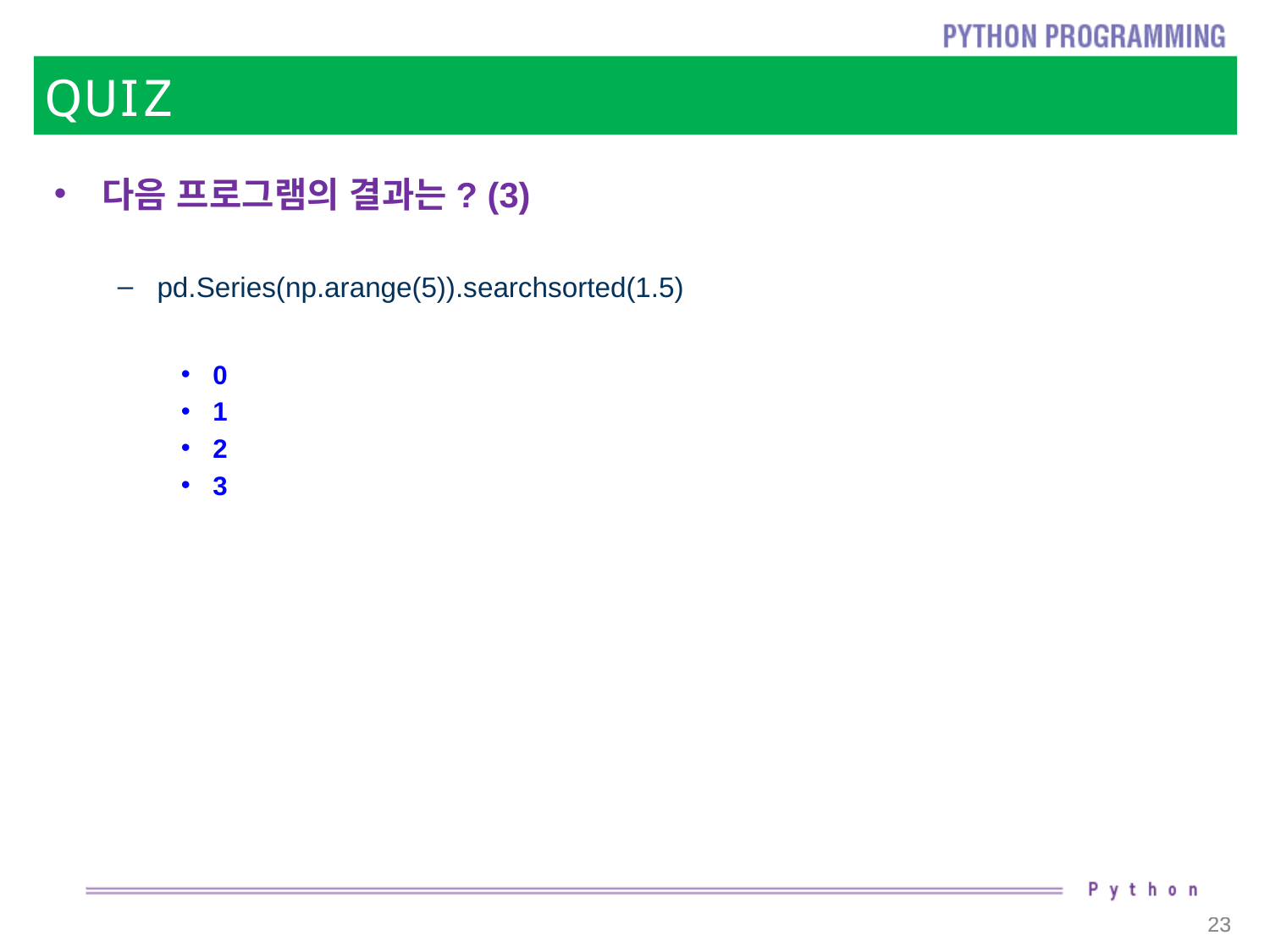

# QUIZ
다음 프로그램의 결과는? (3)

pd.Series(np.arange(5)).searchsorted(1.5)

0
1
2
3
23